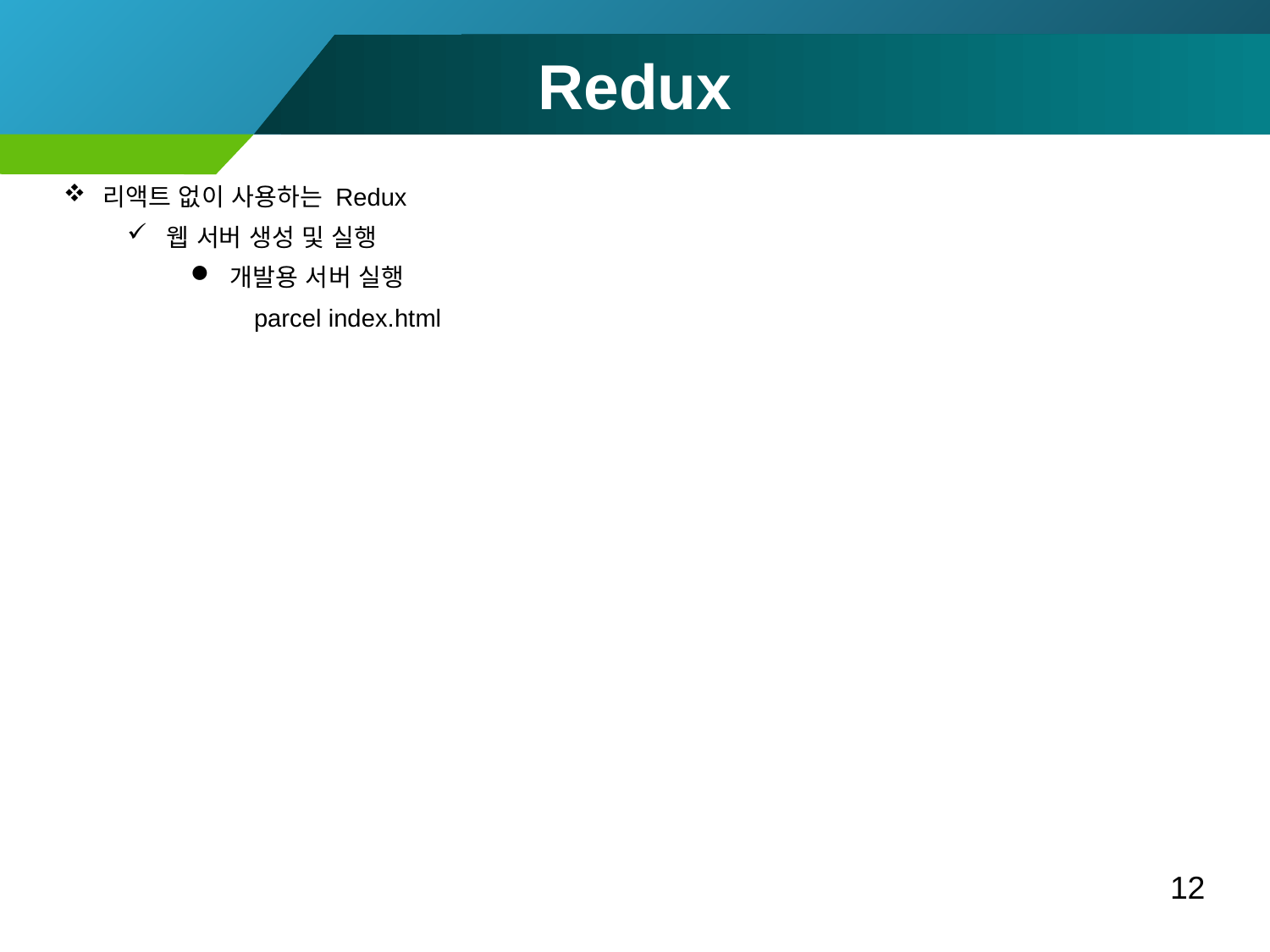

Redux
리액트 없이 사용하는 Redux
웹 서버 생성 및 실행
개발용 서버 실행
parcel index.html
12